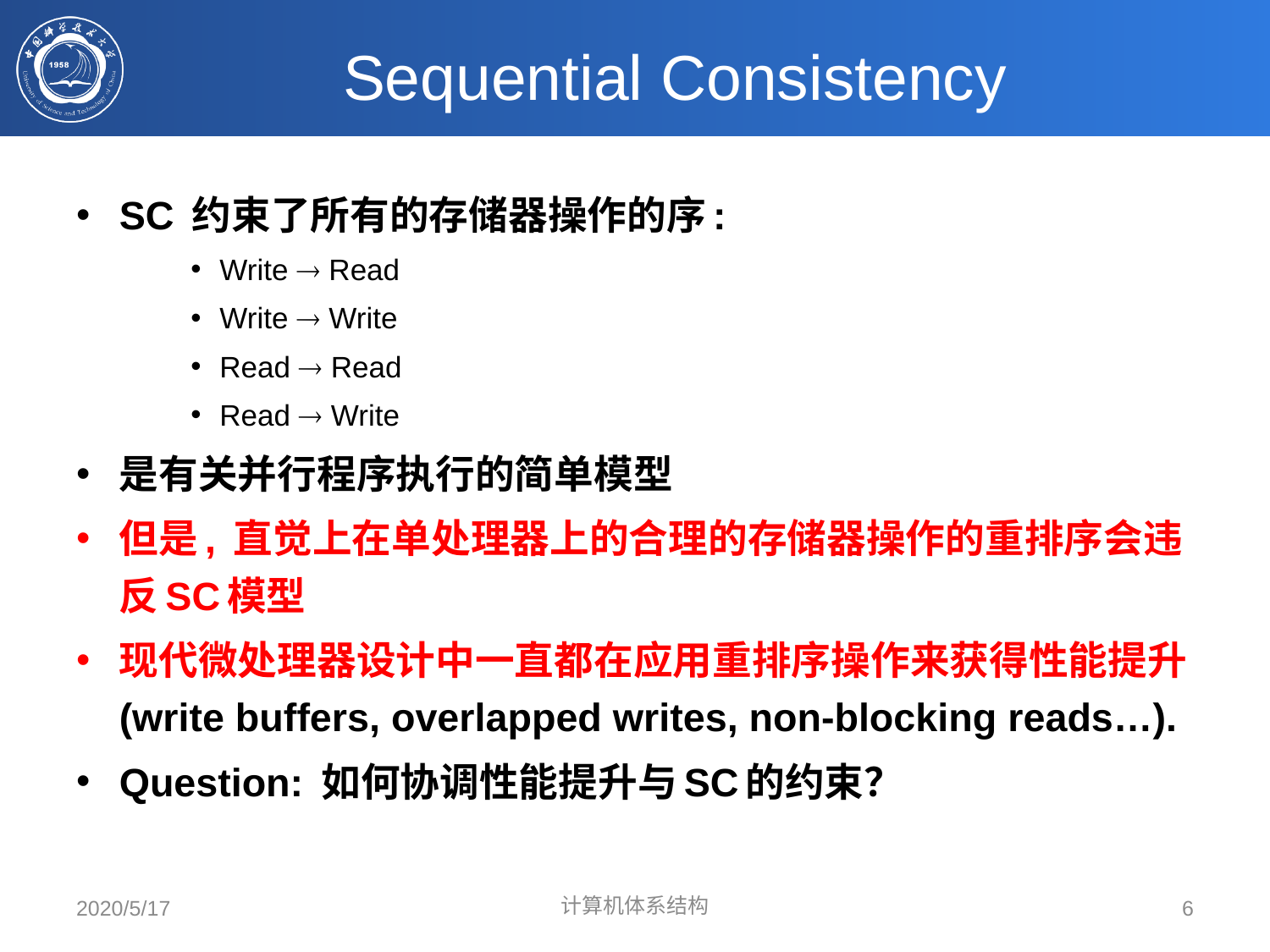

# Sequential Consistency
SC 约束了所有的存储器操作的序:
Write → Read
Write → Write
Read → Read
Read → Write
是有关并行程序执行的简单模型
但是, 直觉上在单处理器上的合理的存储器操作的重排序会违反SC模型
现代微处理器设计中一直都在应用重排序操作来获得性能提升(write buffers, overlapped writes, non-blocking reads…).
Question: 如何协调性能提升与SC的约束？
2020/5/17
计算机体系结构
6